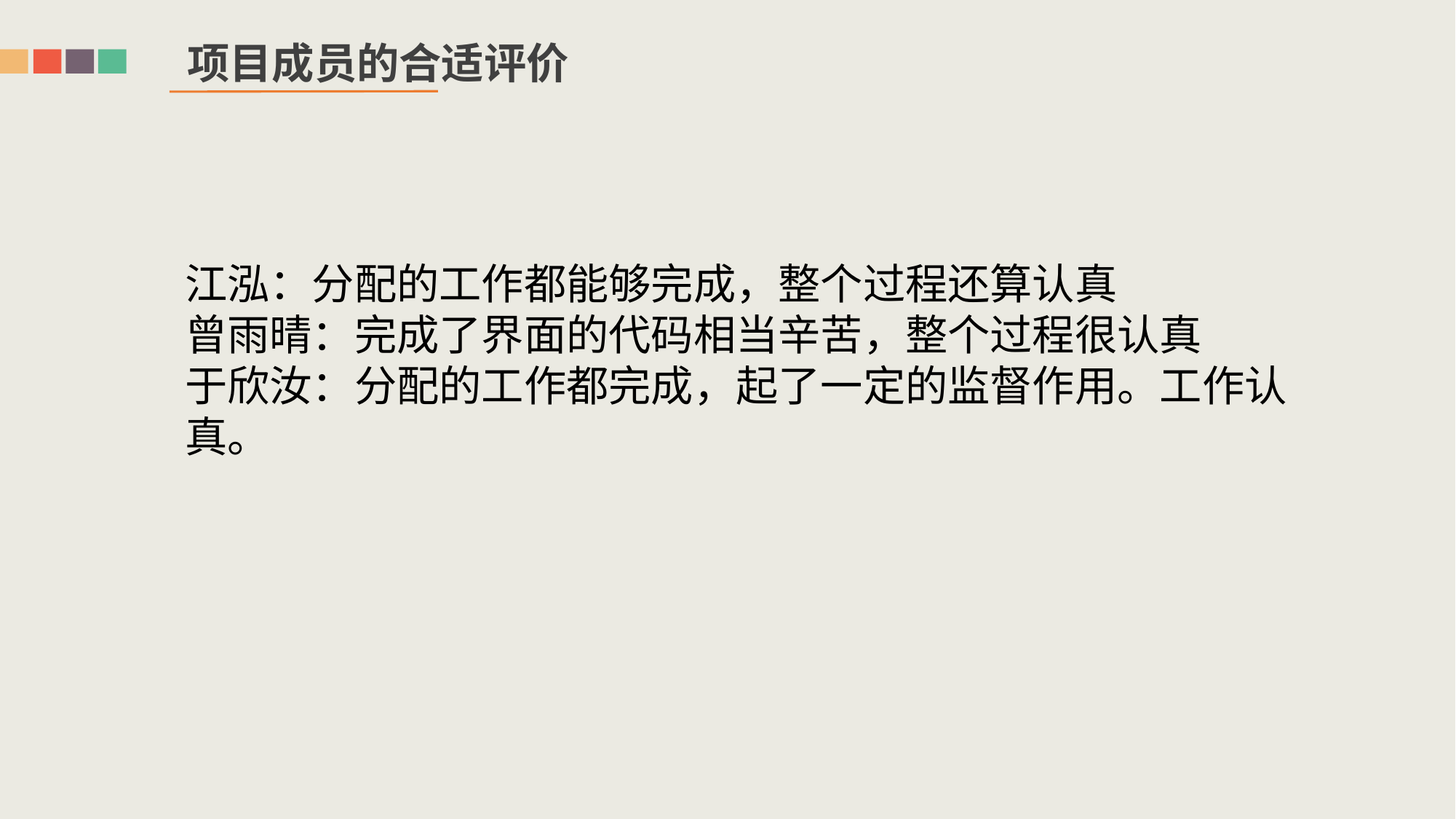

项目成员的合适评价

江泓：分配的工作都能够完成，整个过程还算认真
曾雨晴：完成了界面的代码相当辛苦，整个过程很认真
于欣汝：分配的工作都完成，起了一定的监督作用。工作认真。